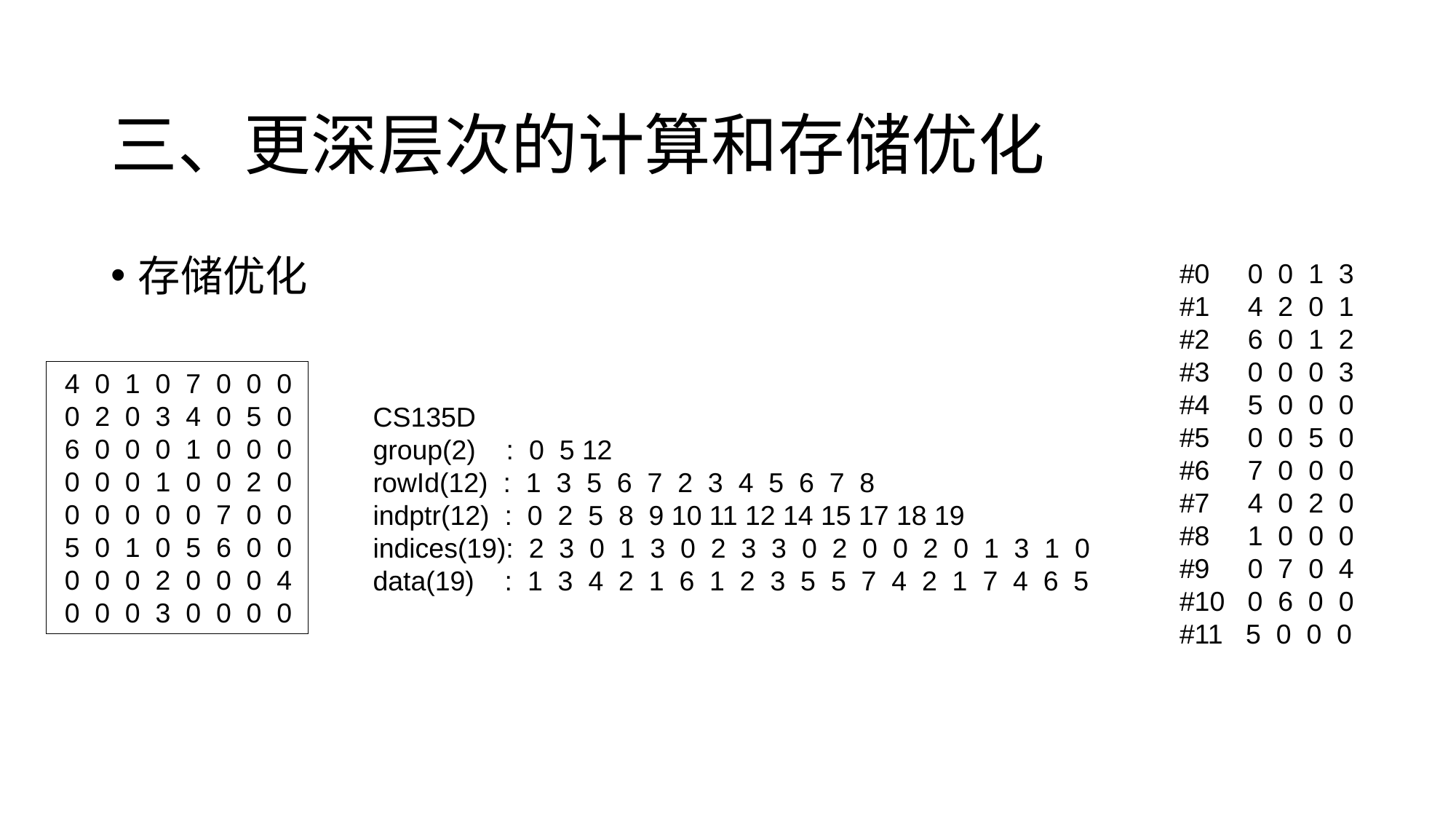

# 三、更深层次的计算和存储优化
存储优化

#0     0  0  1  3
#1     4  2  0  1
#2     6  0  1  2
#3     0  0  0  3
#4     5  0  0  0
#5     0  0  5  0
#6     7  0  0  0
#7     4  0  2  0
#8     1  0  0  0
#9     0  7  0  4
#10   0  6  0  0
#11   5  0  0  0
 4  0  1  0  7  0  0  0
 0  2  0  3  4  0  5  0
 6  0  0  0  1  0  0  0
 0  0  0  1  0  0  2  0
 0  0  0  0  0  7  0  0
 5  0  1  0  5  6  0  0
 0  0  0  2  0  0  0  4
 0  0  0  3  0  0  0  0
CS135D
group(2)    :  0  5 12
rowId(12)  :  1  3  5  6  7  2  3  4  5  6  7  8
indptr(12)  :  0  2  5  8  9 10 11 12 14 15 17 18 19
indices(19):  2  3  0  1  3  0  2  3  3  0  2  0  0  2  0  1  3  1  0
data(19)    :  1  3  4  2  1  6  1  2  3  5  5  7  4  2  1  7  4  6  5